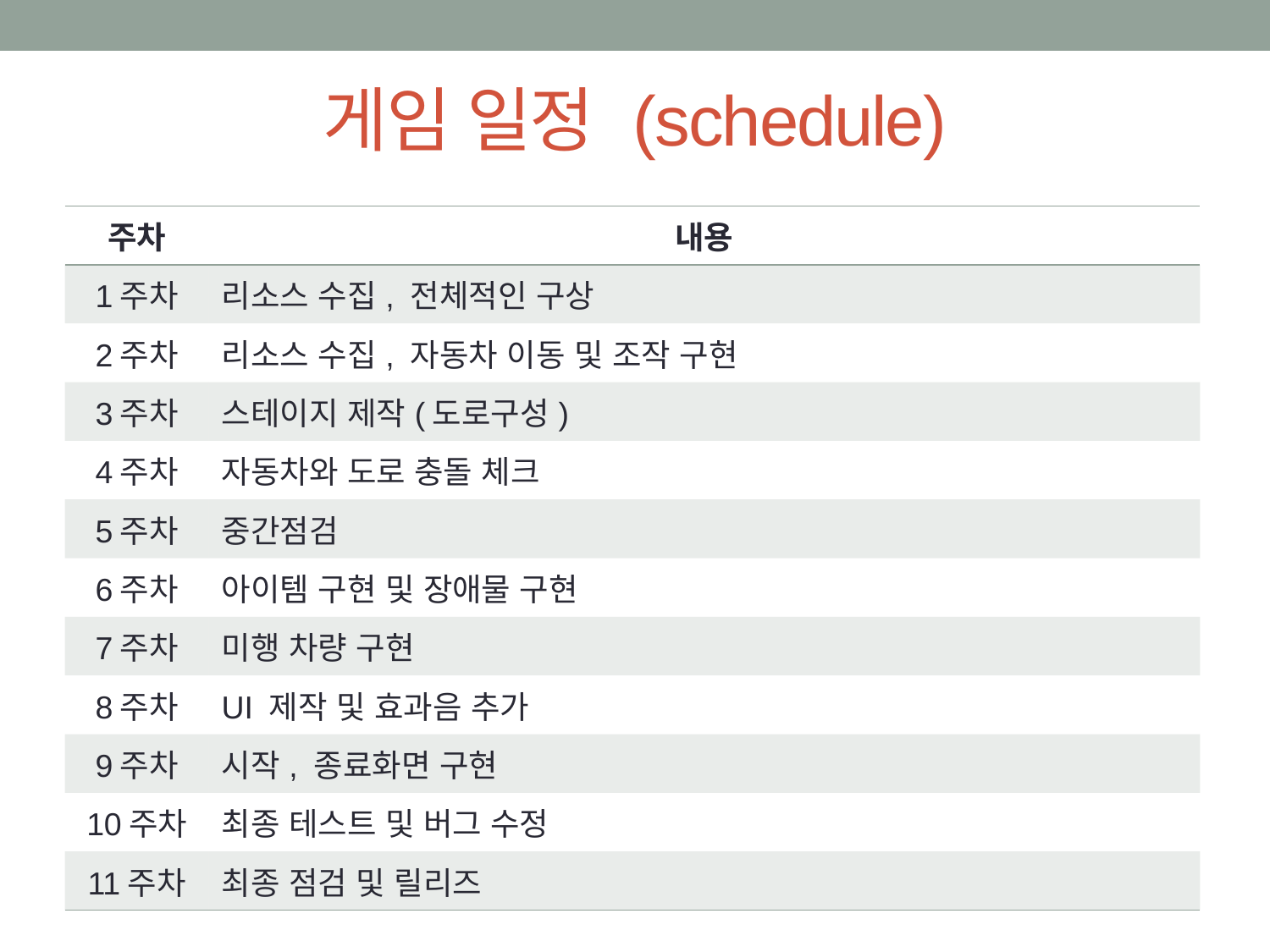

게임 일정 (schedule)
| 주차 | 내용 |
| --- | --- |
| 1주차 | 리소스 수집, 전체적인 구상 |
| 2주차 | 리소스 수집, 자동차 이동 및 조작 구현 |
| 3주차 | 스테이지 제작(도로구성) |
| 4주차 | 자동차와 도로 충돌 체크 |
| 5주차 | 중간점검 |
| 6주차 | 아이템 구현 및 장애물 구현 |
| 7주차 | 미행 차량 구현 |
| 8주차 | UI 제작 및 효과음 추가 |
| 9주차 | 시작, 종료화면 구현 |
| 10주차 | 최종 테스트 및 버그 수정 |
| 11주차 | 최종 점검 및 릴리즈 |